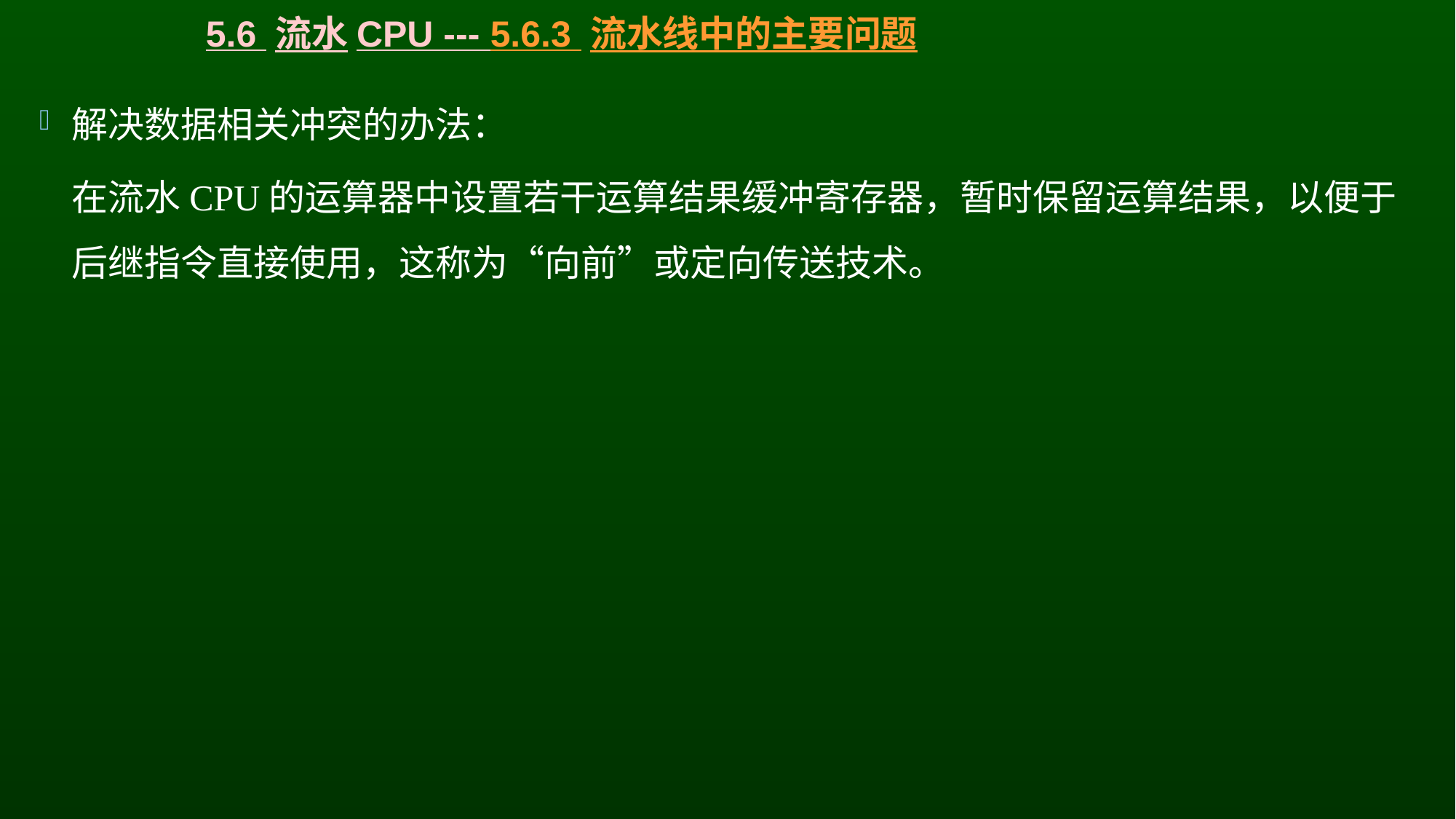

# 5.6 流水CPU --- 5.6.3 流水线中的主要问题
解决数据相关冲突的办法：
	在流水CPU的运算器中设置若干运算结果缓冲寄存器，暂时保留运算结果，以便于后继指令直接使用，这称为“向前”或定向传送技术。